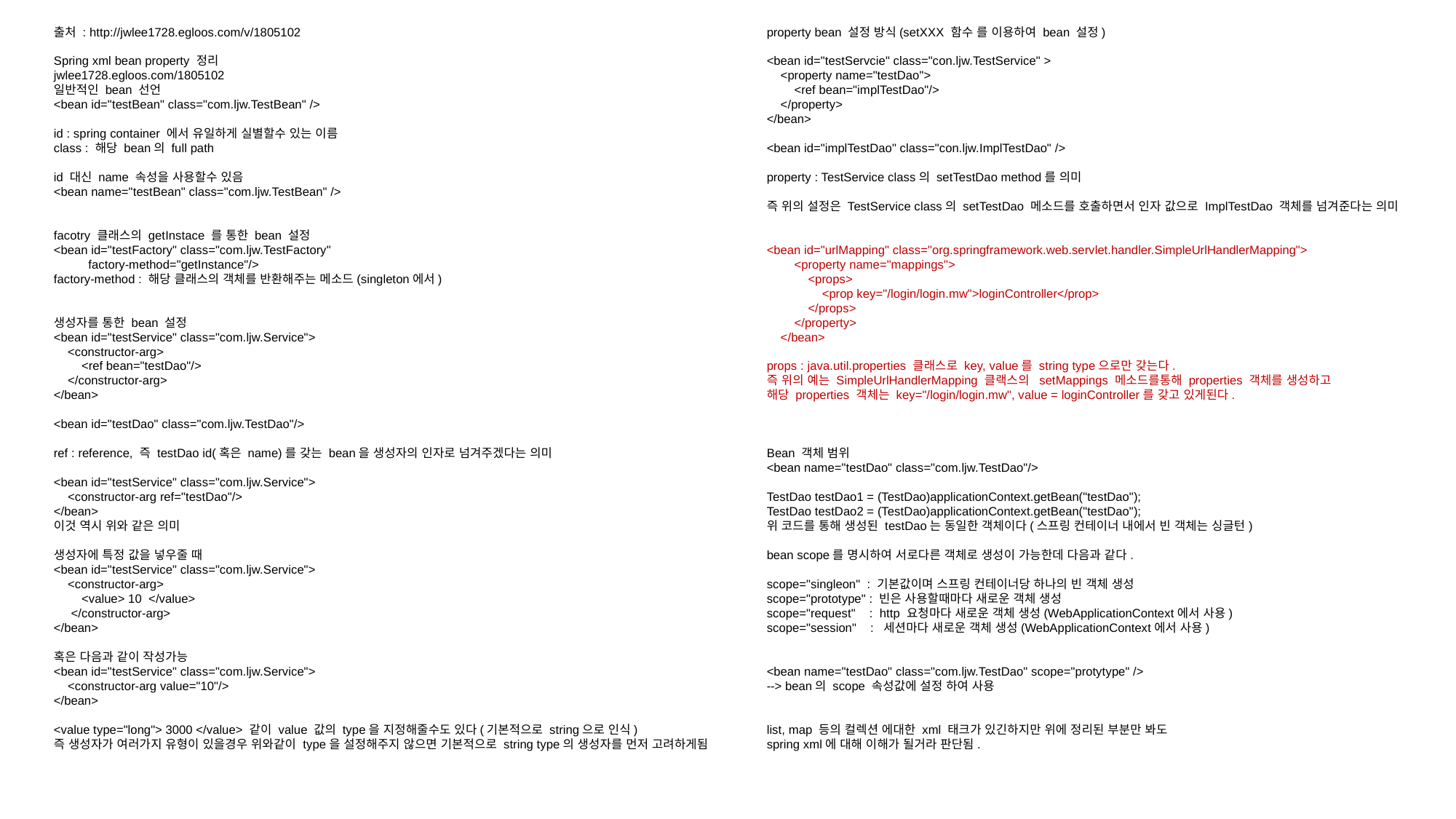

출처 : http://jwlee1728.egloos.com/v/1805102

Spring xml bean property 정리
jwlee1728.egloos.com/1805102
일반적인 bean 선언
<bean id="testBean" class="com.ljw.TestBean" />

id : spring container 에서 유일하게 실별할수 있는 이름
class : 해당 bean의 full path

id 대신 name 속성을 사용할수 있음
<bean name="testBean" class="com.ljw.TestBean" />

facotry 클래스의 getInstace 를 통한 bean 설정
<bean id="testFactory" class="com.ljw.TestFactory"
          factory-method="getInstance"/>
factory-method : 해당 클래스의 객체를 반환해주는 메소드(singleton에서)

생성자를 통한 bean 설정
<bean id="testService" class="com.ljw.Service">
    <constructor-arg>
        <ref bean="testDao"/>
    </constructor-arg>
</bean>

<bean id="testDao" class="com.ljw.TestDao"/>

ref : reference, 즉 testDao id(혹은 name)를 갖는 bean을 생성자의 인자로 넘겨주겠다는 의미

<bean id="testService" class="com.ljw.Service">
    <constructor-arg ref="testDao"/>
</bean>
이것 역시 위와 같은 의미

생성자에 특정 값을 넣우줄 때
<bean id="testService" class="com.ljw.Service">
    <constructor-arg>
        <value> 10  </value>
     </constructor-arg>
</bean>

혹은 다음과 같이 작성가능
<bean id="testService" class="com.ljw.Service">
    <constructor-arg value="10"/>
</bean>

<value type="long"> 3000 </value> 같이 value 값의 type을 지정해줄수도 있다(기본적으로 string으로 인식)
즉 생성자가 여러가지 유형이 있을경우 위와같이 type을 설정해주지 않으면 기본적으로 string type의 생성자를 먼저 고려하게됨

property bean 설정 방식(setXXX 함수 를 이용하여 bean 설정)

<bean id="testServcie" class="con.ljw.TestService" >
    <property name="testDao">
        <ref bean="implTestDao"/>
    </property>
</bean>

<bean id="implTestDao" class="con.ljw.ImplTestDao" />

property : TestService class의 setTestDao method를 의미

즉 위의 설정은 TestService class의 setTestDao 메소드를 호출하면서 인자 값으로 ImplTestDao 객체를 넘겨준다는 의미

<bean id="urlMapping" class="org.springframework.web.servlet.handler.SimpleUrlHandlerMapping">
        <property name="mappings">
            <props>
                <prop key="/login/login.mw">loginController</prop>
            </props>
        </property>
    </bean>

props : java.util.properties 클래스로 key, value를 string type으로만 갖는다.
즉 위의 예는 SimpleUrlHandlerMapping 클랙스의  setMappings 메소드를통해 properties 객체를 생성하고
해당 properties 객체는 key="/login/login.mw", value = loginController를 갖고 있게된다.

Bean 객체 범위
<bean name="testDao" class="com.ljw.TestDao"/>

TestDao testDao1 = (TestDao)applicationContext.getBean("testDao");
TestDao testDao2 = (TestDao)applicationContext.getBean("testDao");
위 코드를 통해 생성된 testDao는 동일한 객체이다(스프링 컨테이너 내에서 빈 객체는 싱글턴)

bean scope를 명시하여 서로다른 객체로 생성이 가능한데 다음과 같다.

scope="singleon"  : 기본값이며 스프링 컨테이너당 하나의 빈 객체 생성
scope="prototype" : 빈은 사용할때마다 새로운 객체 생성
scope="request"    :  http 요청마다 새로운 객체 생성(WebApplicationContext에서 사용)
scope="session"    :  세션마다 새로운 객체 생성(WebApplicationContext에서 사용)

<bean name="testDao" class="com.ljw.TestDao" scope="protytype" />
--> bean의 scope 속성값에 설정 하여 사용

list, map 등의 컬렉션 에대한 xml 태크가 있긴하지만 위에 정리된 부분만 봐도
spring xml에 대해 이해가 될거라 판단됨.